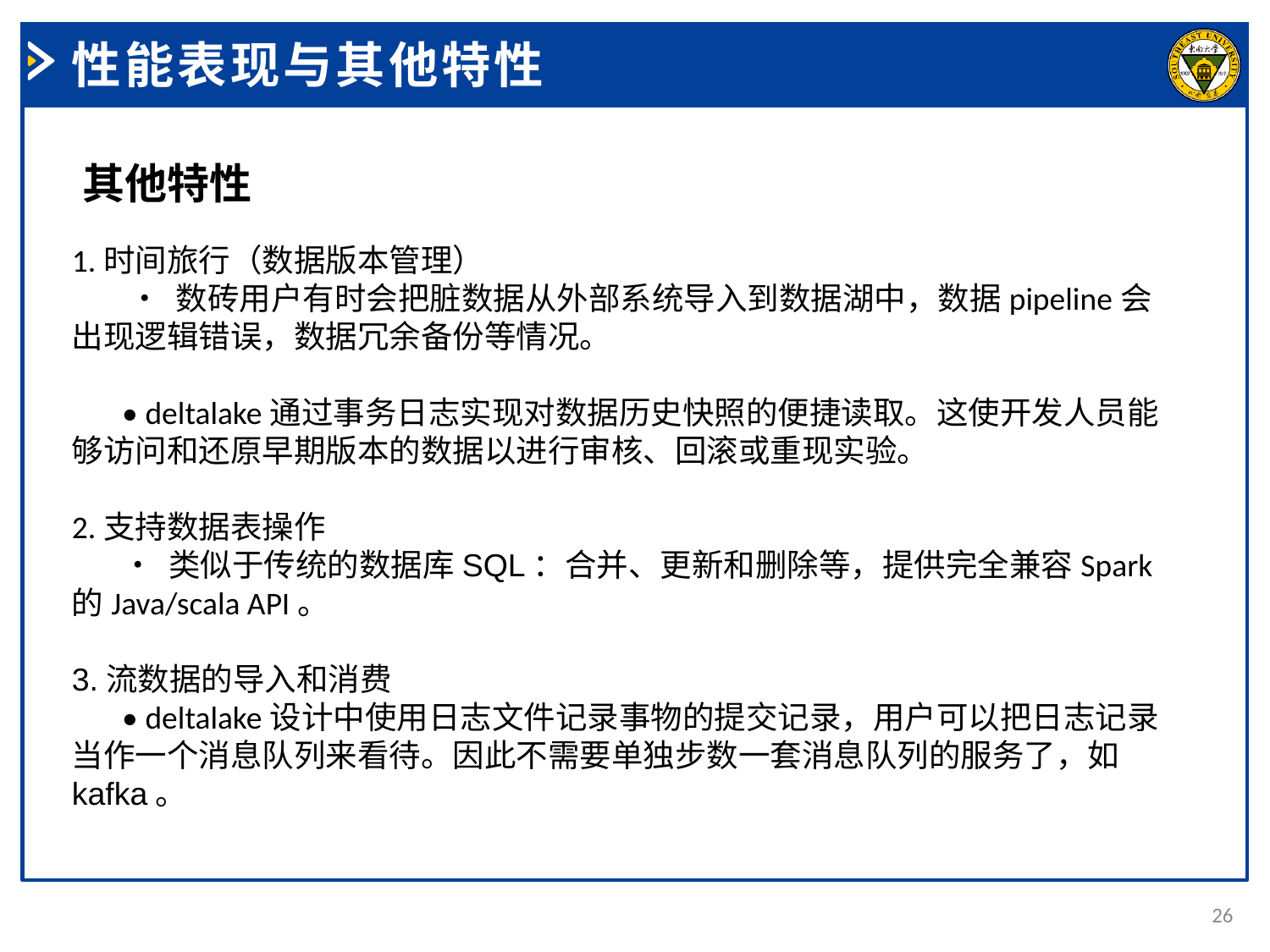

性能表现与其他特性
其他特性
1.时间旅行（数据版本管理）
        • 数砖用户有时会把脏数据从外部系统导入到数据湖中，数据pipeline会出现逻辑错误，数据冗余备份等情况。

       • deltalake通过事务日志实现对数据历史快照的便捷读取。这使开发人员能够访问和还原早期版本的数据以进行审核、回滚或重现实验。

2.支持数据表操作
       • 类似于传统的数据库SQL：合并、更新和删除等，提供完全兼容Spark的Java/scala API。

3.流数据的导入和消费
       • deltalake设计中使用日志文件记录事物的提交记录，用户可以把日志记录当作一个消息队列来看待。因此不需要单独步数一套消息队列的服务了，如kafka。
26